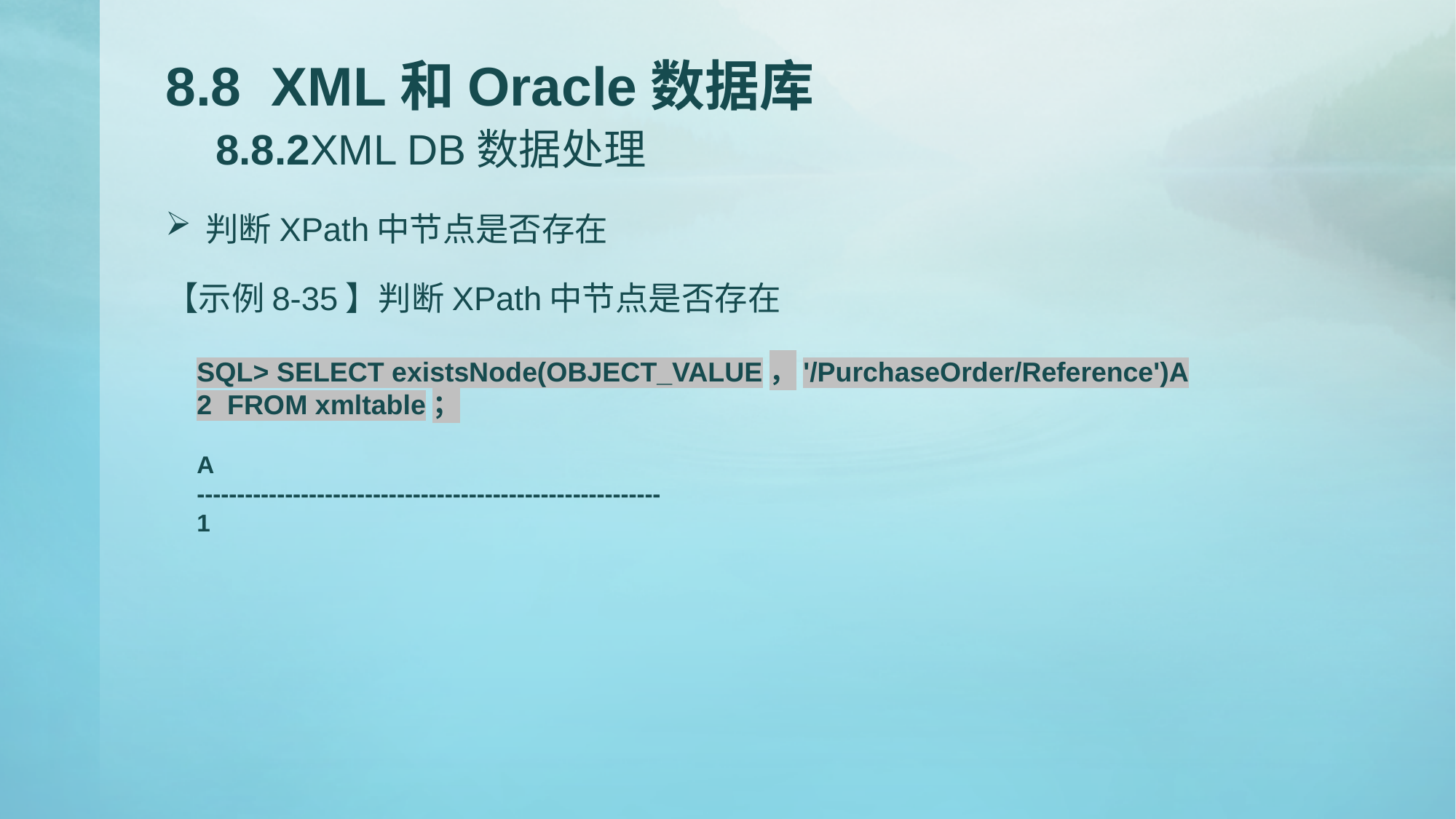

# 8.8  XML和Oracle数据库 8.8.2XML DB数据处理
判断XPath中节点是否存在
【示例8-35】判断XPath中节点是否存在
SQL> SELECT existsNode(OBJECT_VALUE，'/PurchaseOrder/Reference')A
2  FROM xmltable；

A
----------------------------------------------------------
1